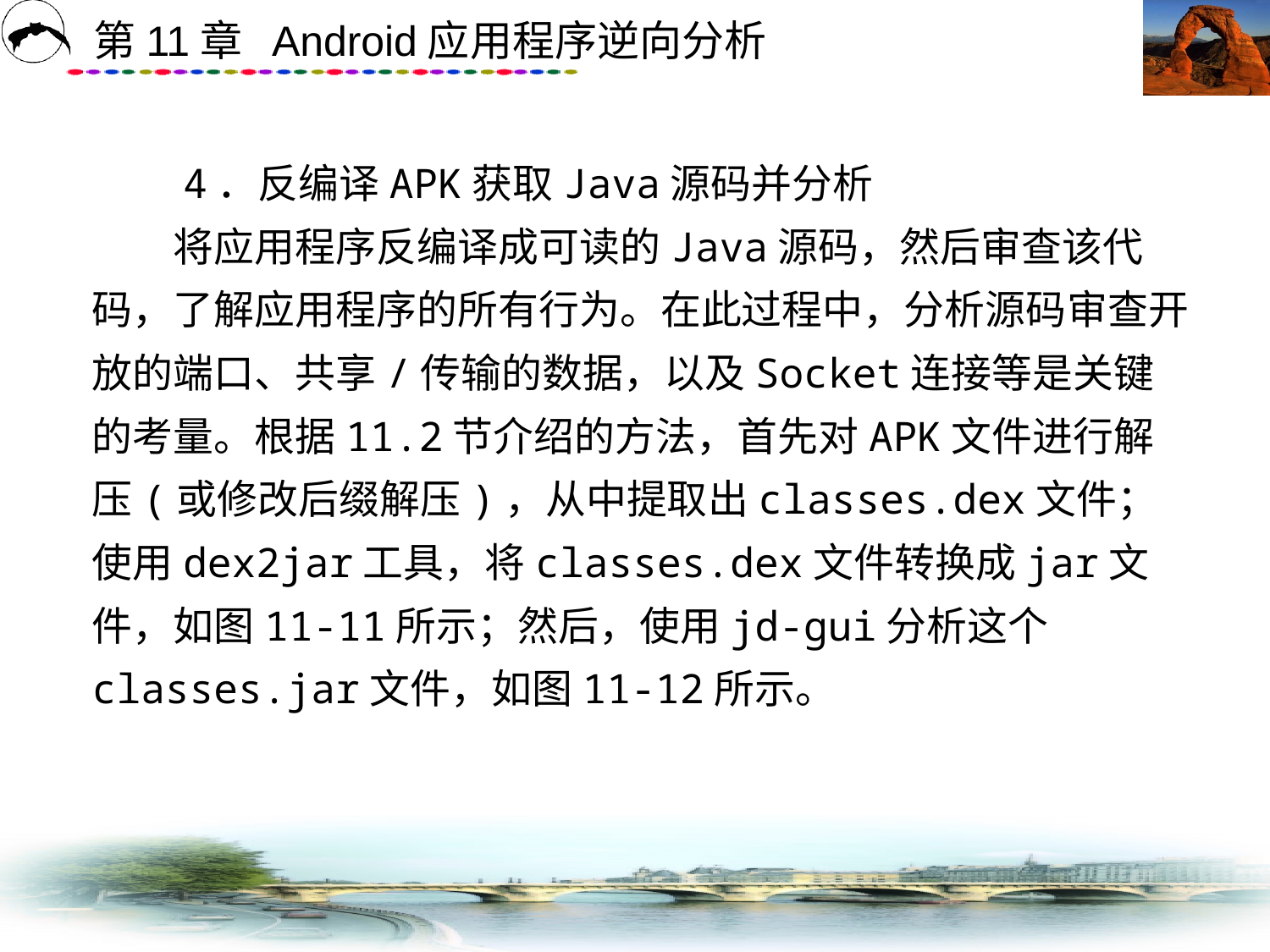

# 4．反编译APK获取Java源码并分析 　　将应用程序反编译成可读的Java源码，然后审查该代码，了解应用程序的所有行为。在此过程中，分析源码审查开放的端口、共享/传输的数据，以及Socket连接等是关键的考量。根据11.2节介绍的方法，首先对APK文件进行解压(或修改后缀解压)，从中提取出classes.dex文件；使用dex2jar工具，将classes.dex文件转换成jar文件，如图11-11所示；然后，使用jd-gui分析这个classes.jar文件，如图11-12所示。